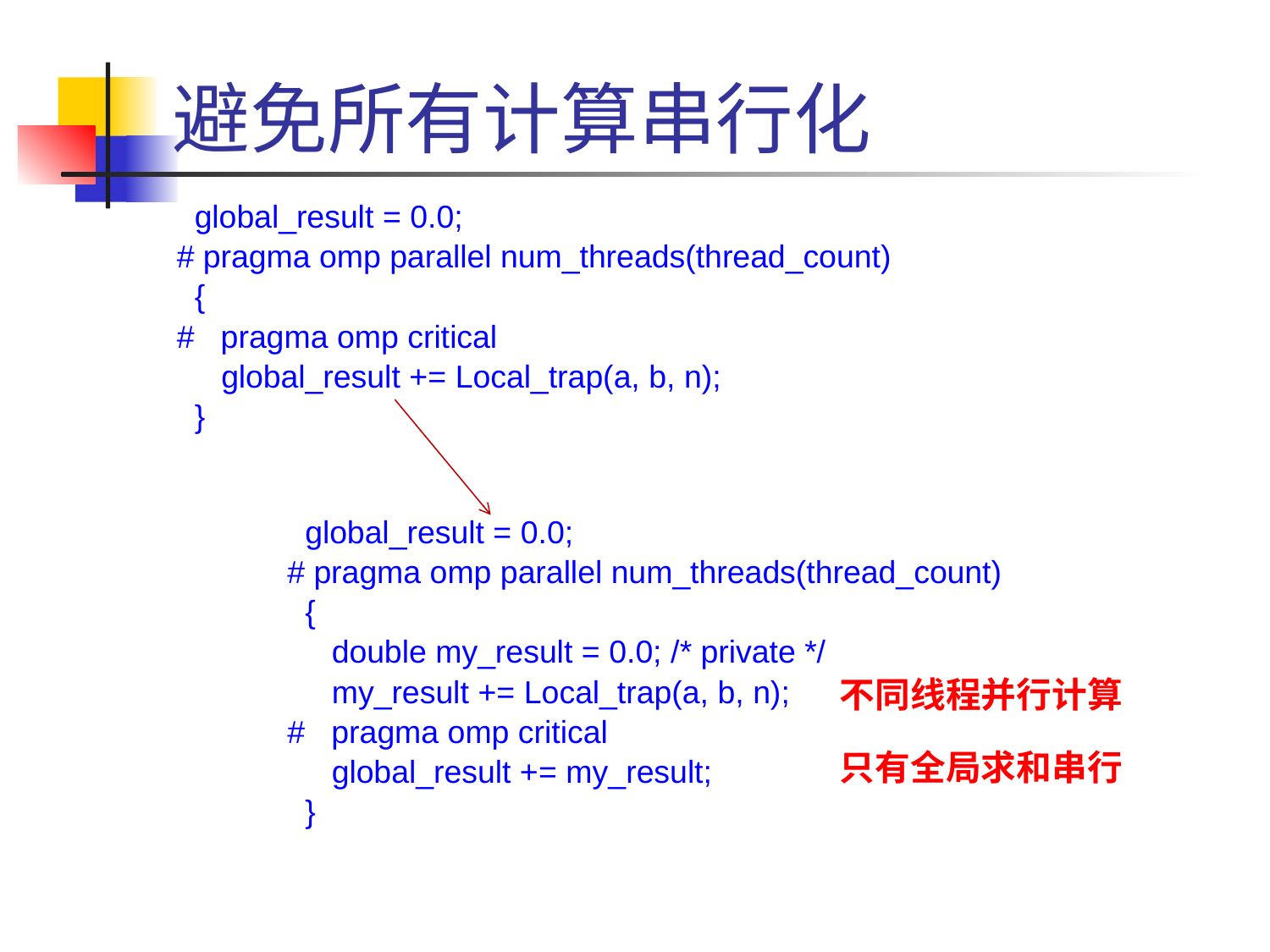

# 避免所有计算串行化
  global_result = 0.0;
# pragma omp parallel num_threads(thread_count)
  {
#   pragma omp critical
     global_result += Local_trap(a, b, n);
  }
  global_result = 0.0;
# pragma omp parallel num_threads(thread_count)
  {
     double my_result = 0.0; /* private */
     my_result += Local_trap(a, b, n);
#   pragma omp critical
     global_result += my_result;
  }
不同线程并行计算
只有全局求和串行